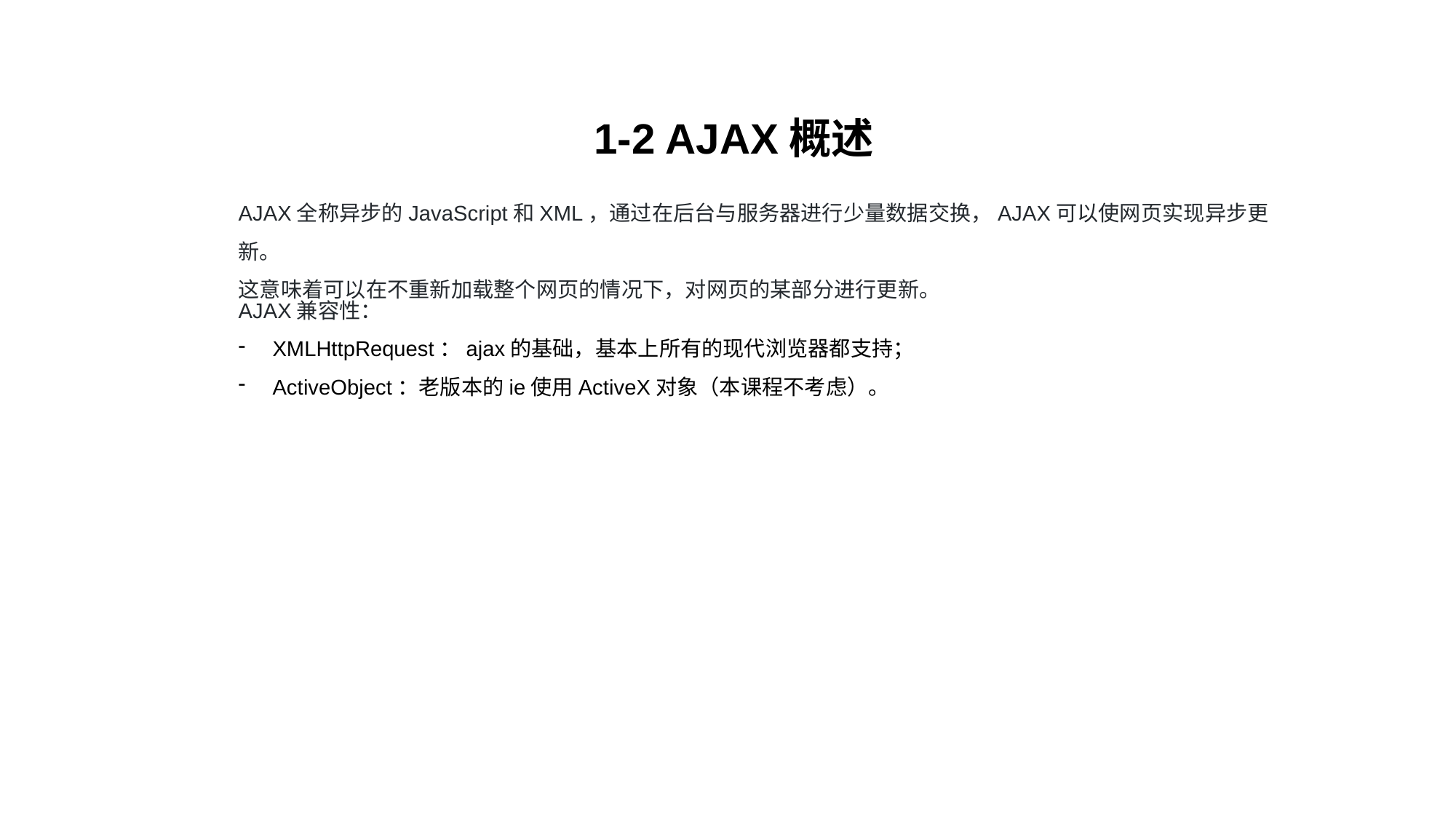

1-2 AJAX概述
AJAX全称异步的JavaScript和XML，通过在后台与服务器进行少量数据交换，AJAX可以使网页实现异步更新。
这意味着可以在不重新加载整个网页的情况下，对网页的某部分进行更新。
AJAX兼容性：
XMLHttpRequest：ajax的基础，基本上所有的现代浏览器都支持；
ActiveObject：老版本的ie使用ActiveX对象（本课程不考虑）。